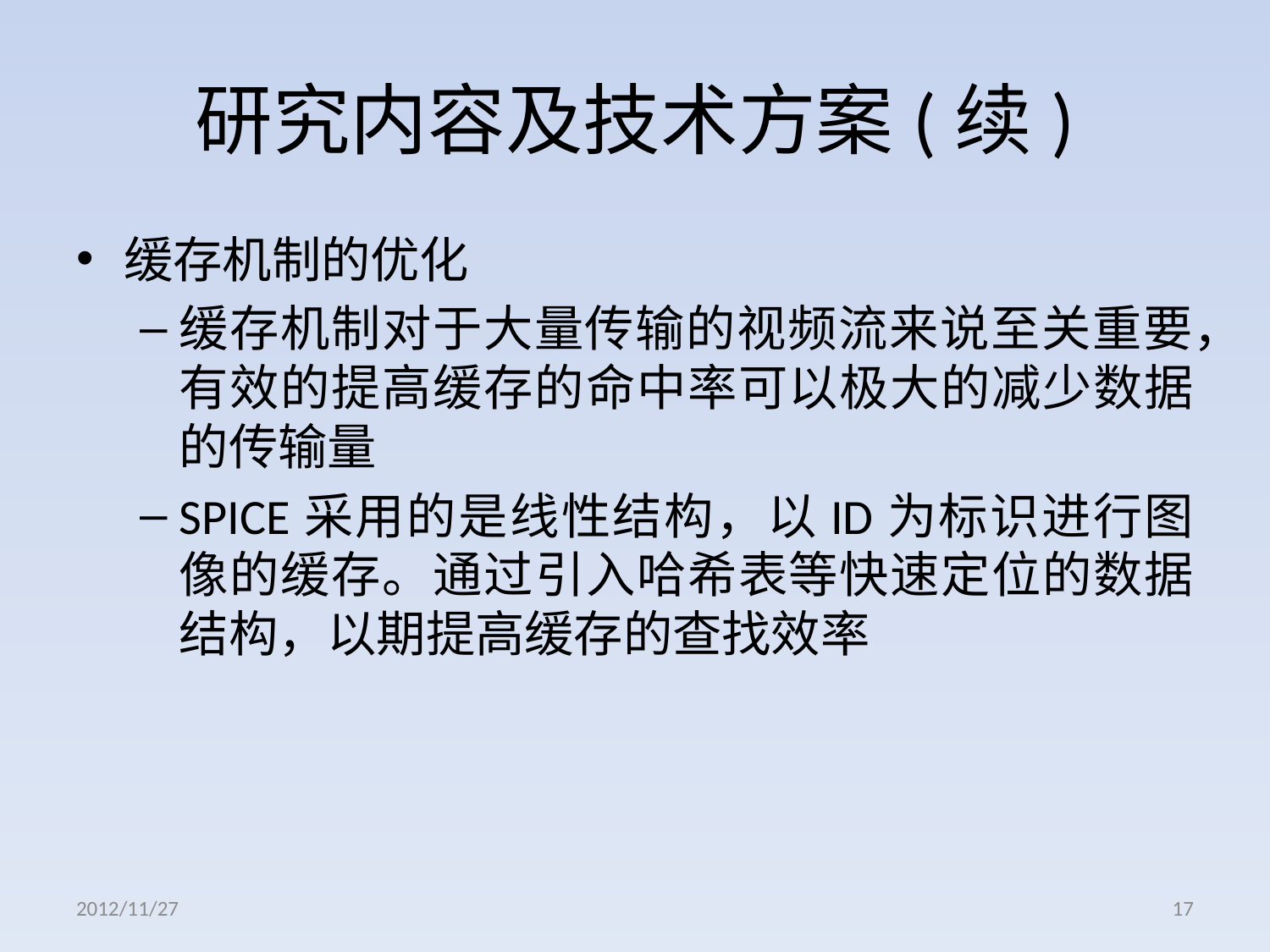

# 研究内容及技术方案(续)
缓存机制的优化
缓存机制对于大量传输的视频流来说至关重要，有效的提高缓存的命中率可以极大的减少数据的传输量
SPICE采用的是线性结构，以ID为标识进行图像的缓存。通过引入哈希表等快速定位的数据结构，以期提高缓存的查找效率

2012/11/27
17